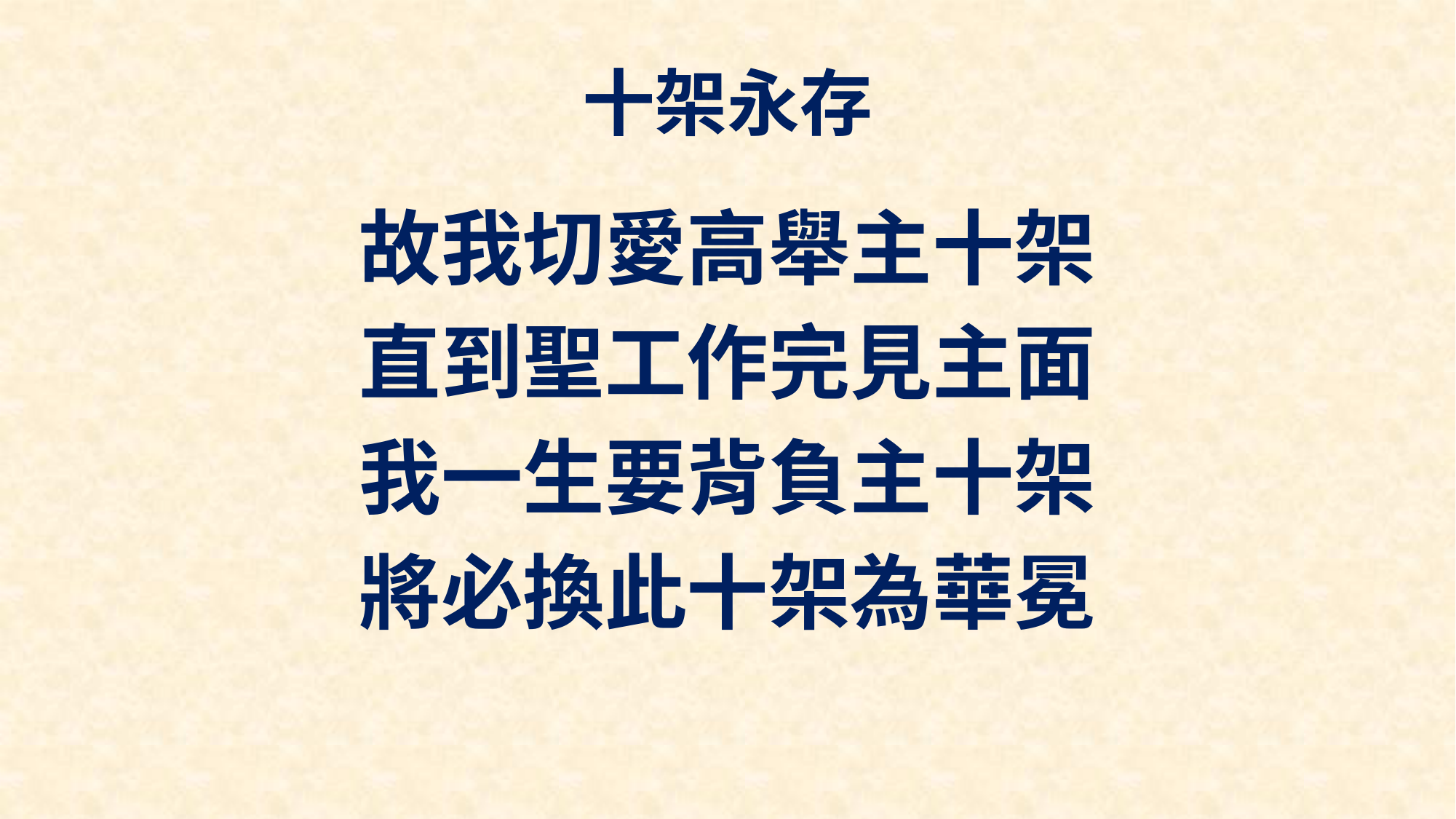

# 十架永存
故我切愛高舉主十架
直到聖工作完見主面
我一生要背負主十架
將必換此十架為華冕